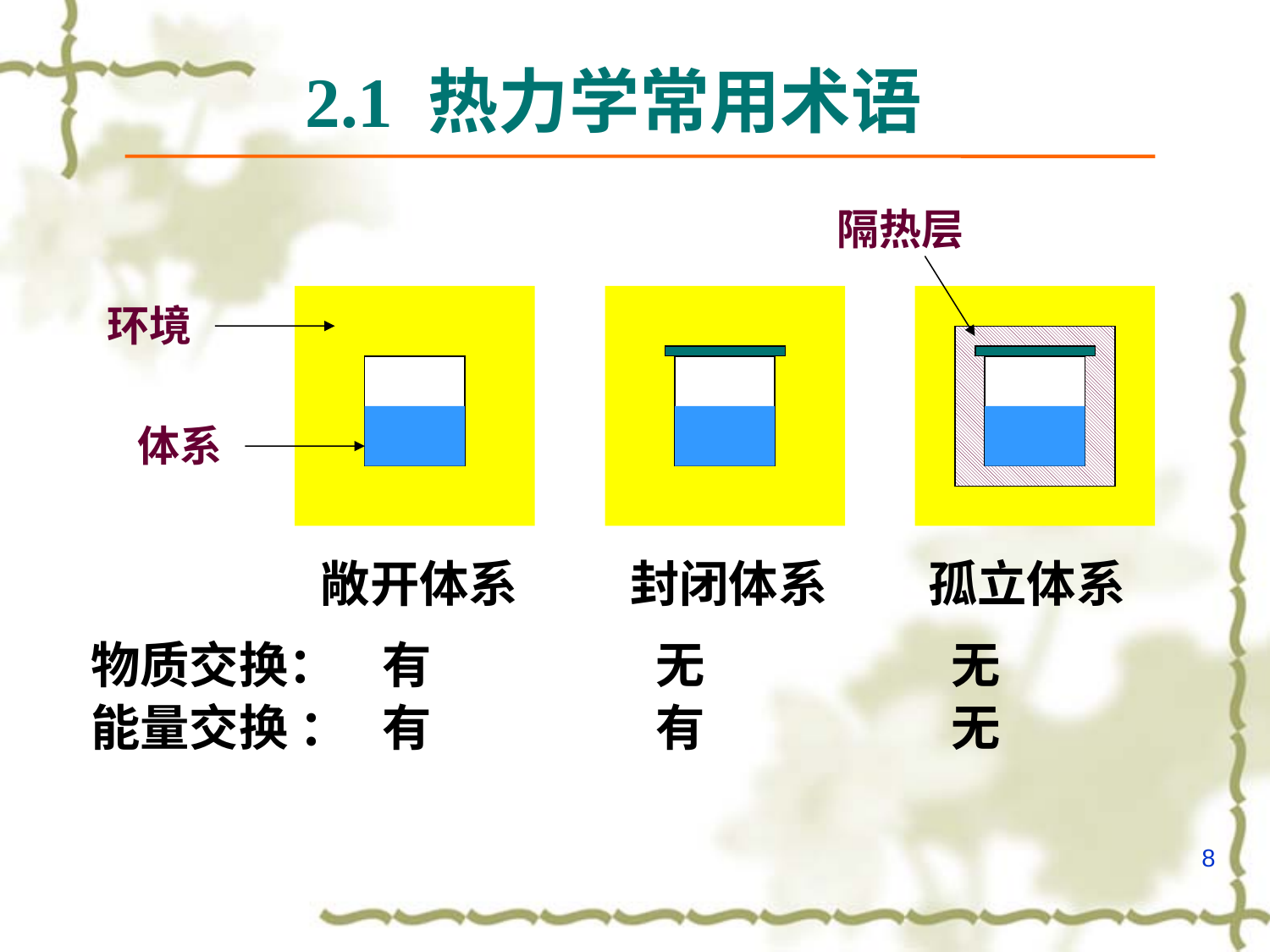

# 2.1 热力学常用术语

隔热层

环境

体系

敞开体系          封闭体系         孤立体系
物质交换：    有                    无                      无
能量交换 ：   有                    有                      无
8